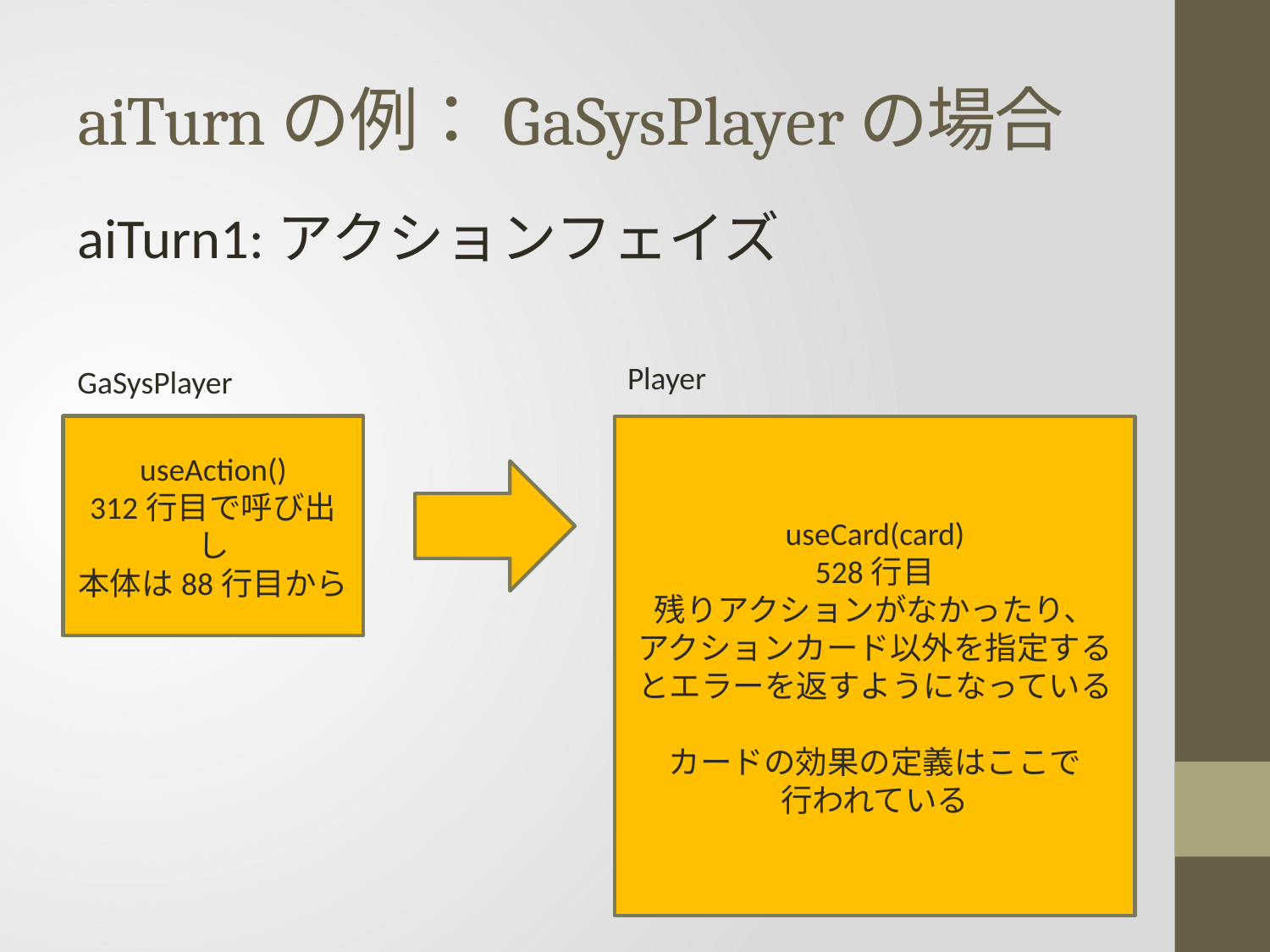

# aiTurnの例：GaSysPlayerの場合
aiTurn1:アクションフェイズ
Player
GaSysPlayer
useAction()
312行目で呼び出し
本体は88行目から
useCard(card)
528行目
残りアクションがなかったり、
アクションカード以外を指定するとエラーを返すようになっている

カードの効果の定義はここで
行われている